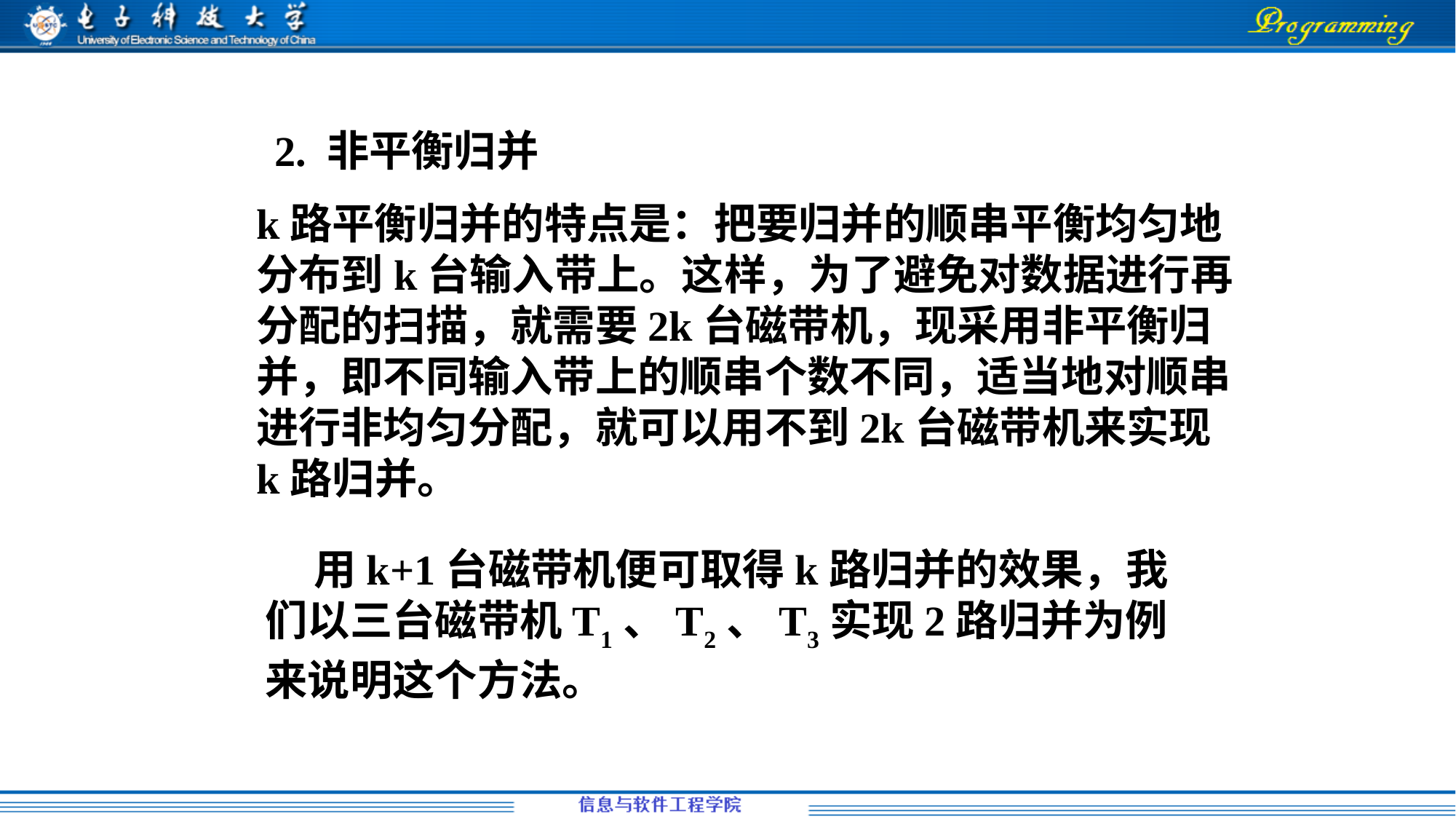

2. 非平衡归并
k路平衡归并的特点是：把要归并的顺串平衡均匀地分布到k台输入带上。这样，为了避免对数据进行再分配的扫描，就需要2k台磁带机，现采用非平衡归并，即不同输入带上的顺串个数不同，适当地对顺串进行非均匀分配，就可以用不到2k台磁带机来实现 k路归并。
    用k+1台磁带机便可取得k路归并的效果，我们以三台磁带机T1、T2、T3实现2路归并为例来说明这个方法。